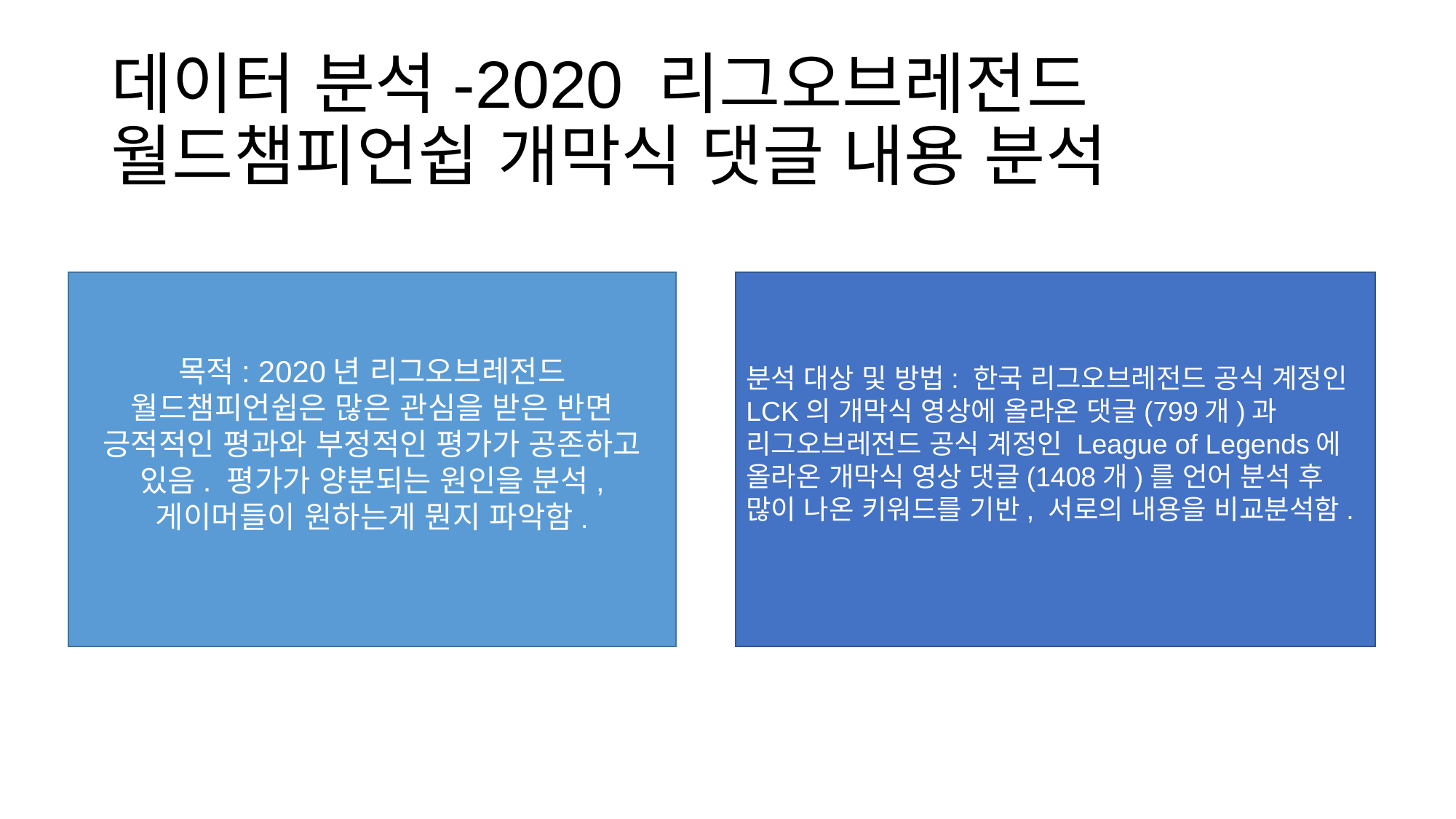

# 데이터 분석-2020 리그오브레전드 월드챔피언쉽 개막식 댓글 내용 분석

목적: 2020년 리그오브레전드 월드챔피언쉽은 많은 관심을 받은 반면 긍적적인 평과와 부정적인 평가가 공존하고 있음. 평가가 양분되는 원인을 분석, 게이머들이 원하는게 뭔지 파악함.

분석 대상 및 방법: 한국 리그오브레전드 공식 계정인 LCK의 개막식 영상에 올라온 댓글(799개)과 리그오브레전드 공식 계정인 League of Legends에 올라온 개막식 영상 댓글(1408개)를 언어 분석 후 많이 나온 키워드를 기반, 서로의 내용을 비교분석함.